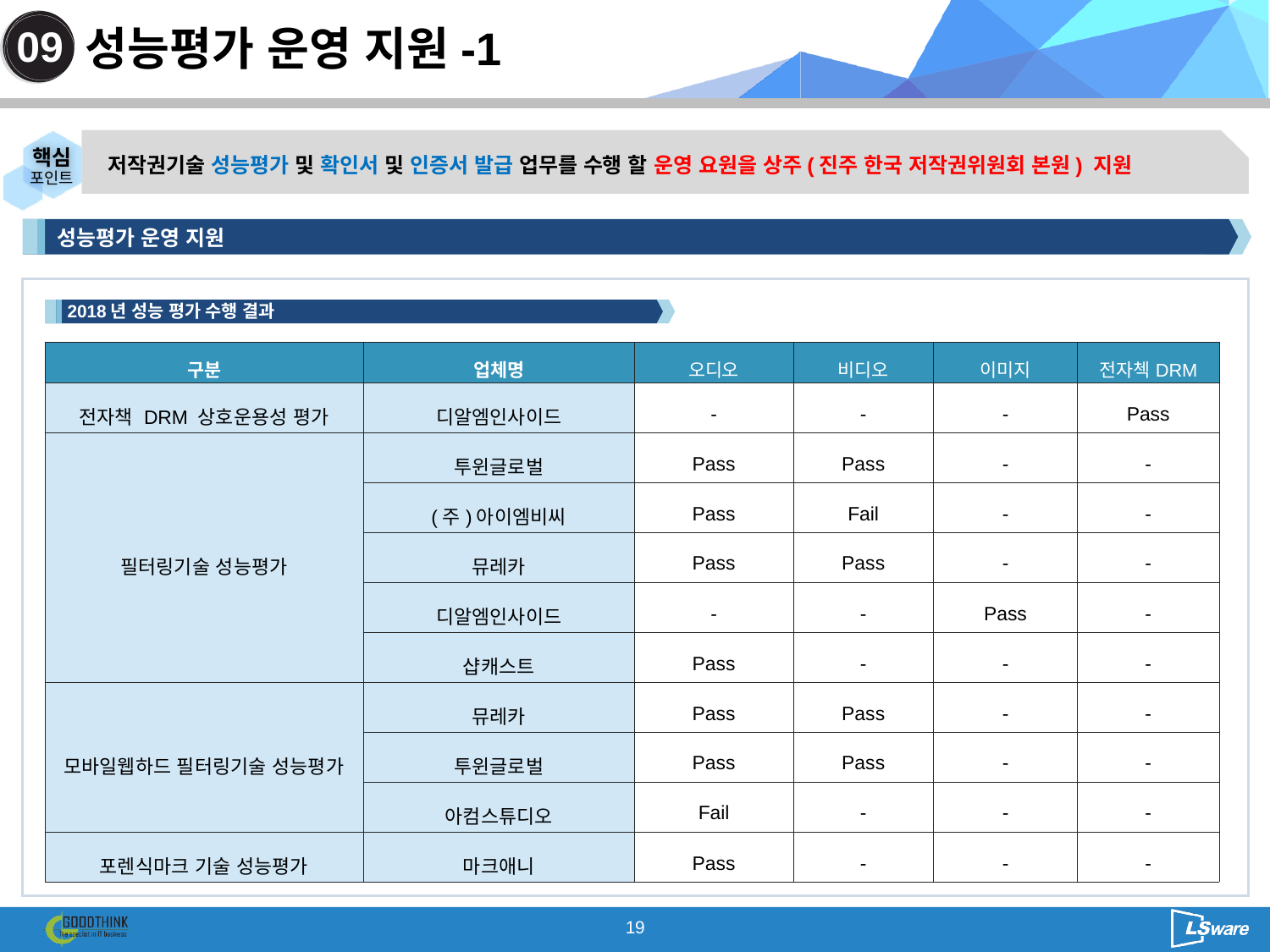

# 성능평가 운영 지원-1
09
저작권기술 성능평가 및 확인서 및 인증서 발급 업무를 수행 할 운영 요원을 상주(진주 한국 저작권위원회 본원) 지원
성능평가 운영 지원

2018년 성능 평가 수행 결과
| 구분 | 업체명 | 오디오 | 비디오 | 이미지 | 전자첵DRM |
| --- | --- | --- | --- | --- | --- |
| 전자책 DRM 상호운용성 평가 | 디알엠인사이드 | - | - | - | Pass |
| 필터링기술 성능평가 | 투윈글로벌 | Pass | Pass | - | - |
|  | (주)아이엠비씨 | Pass | Fail | - | - |
|  | 뮤레카 | Pass | Pass | - | - |
|  | 디알엠인사이드 | - | - | Pass | - |
|  | 샵캐스트 | Pass | - | - | - |
| 모바일웹하드 필터링기술 성능평가 | 뮤레카 | Pass | Pass | - | - |
|  | 투윈글로벌 | Pass | Pass | - | - |
|  | 아컴스튜디오 | Fail | - | - | - |
| 포렌식마크 기술 성능평가 | 마크애니 | Pass | - | - | - |